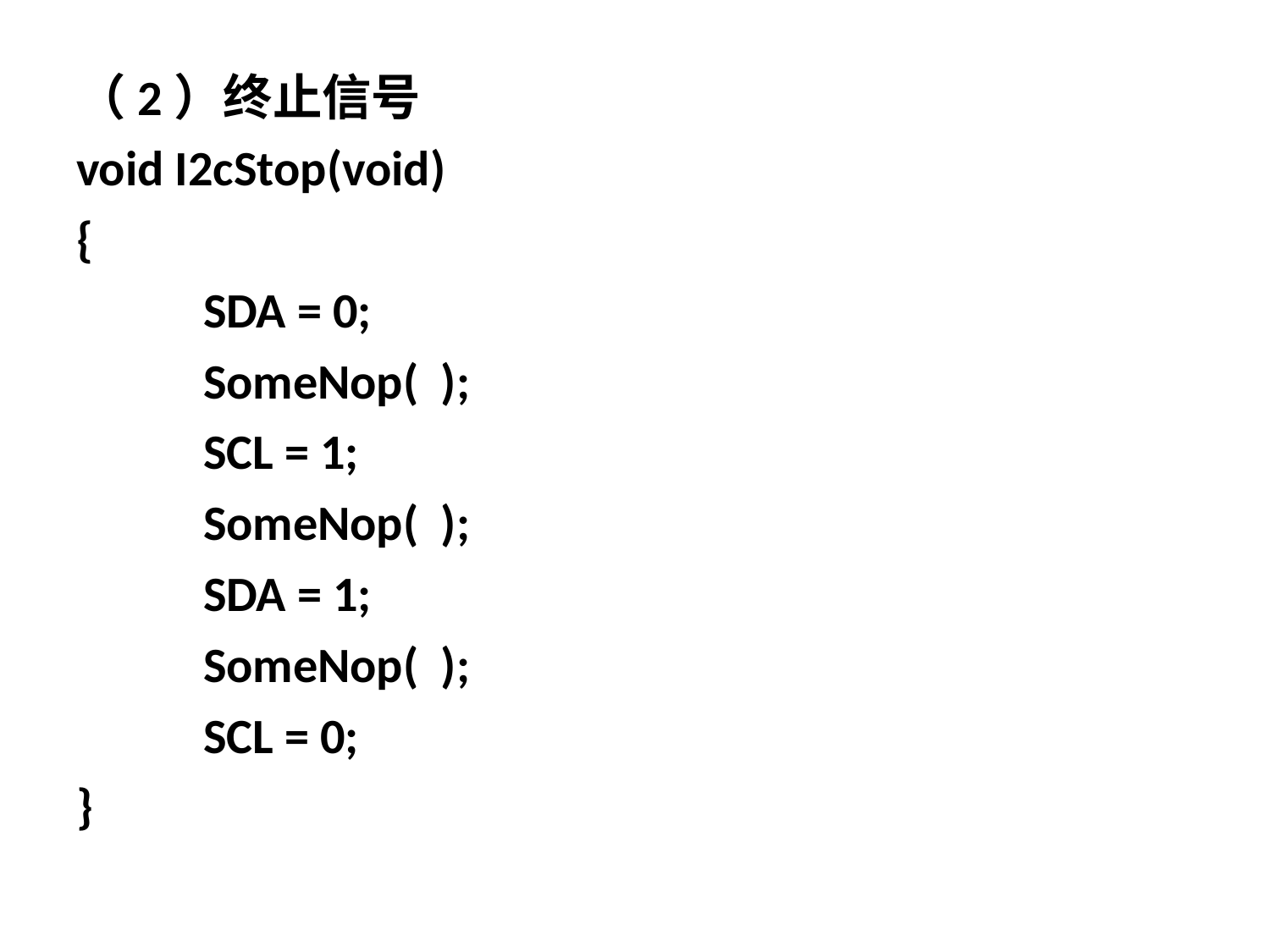

（2）终止信号
void I2cStop(void)
{
	SDA = 0;
	SomeNop(  );
	SCL = 1;
	SomeNop(  );
	SDA = 1;
	SomeNop(  );
	SCL = 0;
}